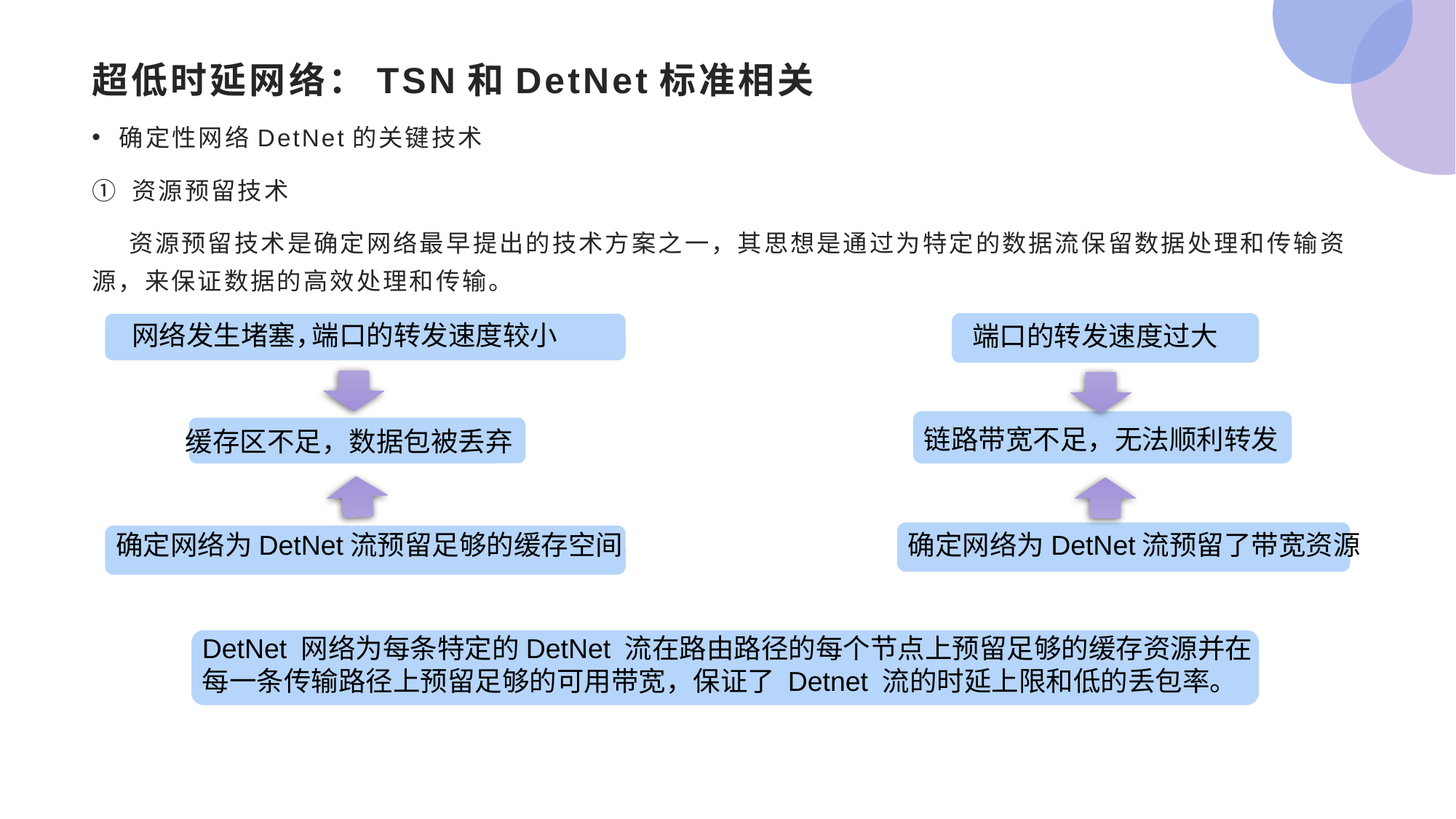

# 超低时延网络：TSN和DetNet标准相关
确定性网络DetNet的关键技术
① 资源预留技术
    资源预留技术是确定网络最早提出的技术方案之一，其思想是通过为特定的数据流保留数据处理和传输资源，来保证数据的高效处理和传输。

网络发生堵塞，
端口的转发速度较小

端口的转发速度过大

链路带宽不足，无法顺利转发

缓存区不足，数据包被丢弃

确定网络为DetNet流预留了带宽资源
确定网络为DetNet流预留足够的缓存空间

DetNet 网络为每条特定的DetNet 流在路由路径的每个节点上预留足够的缓存资源并在每一条传输路径上预留足够的可用带宽，保证了 Detnet 流的时延上限和低的丢包率。